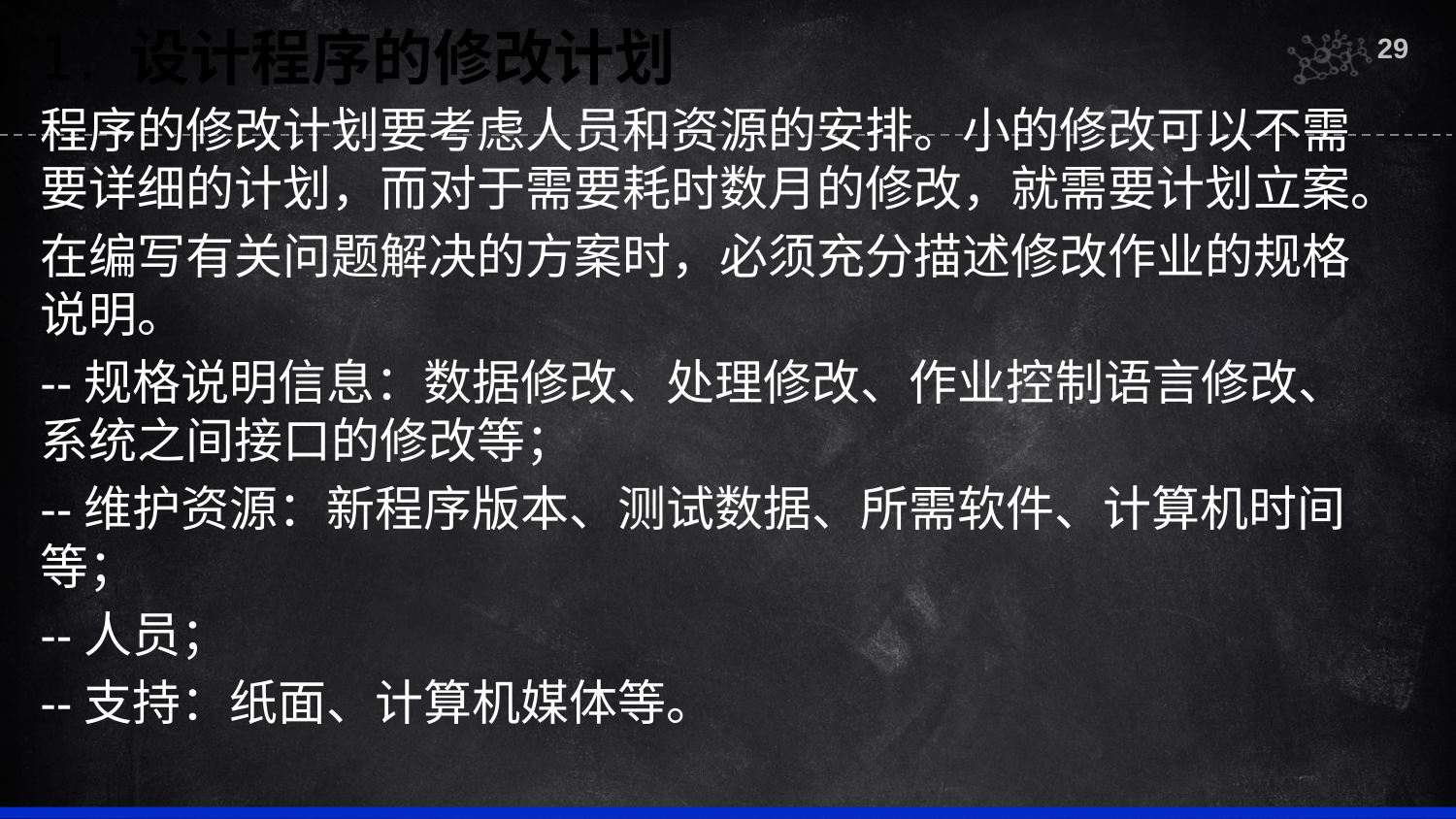

1. 设计程序的修改计划

29
程序的修改计划要考虑人员和资源的安排。小的修改可以不需要详细的计划，而对于需要耗时数月的修改，就需要计划立案。
在编写有关问题解决的方案时，必须充分描述修改作业的规格说明。
--规格说明信息：数据修改、处理修改、作业控制语言修改、系统之间接口的修改等；
--维护资源：新程序版本、测试数据、所需软件、计算机时间等；
--人员；
--支持：纸面、计算机媒体等。